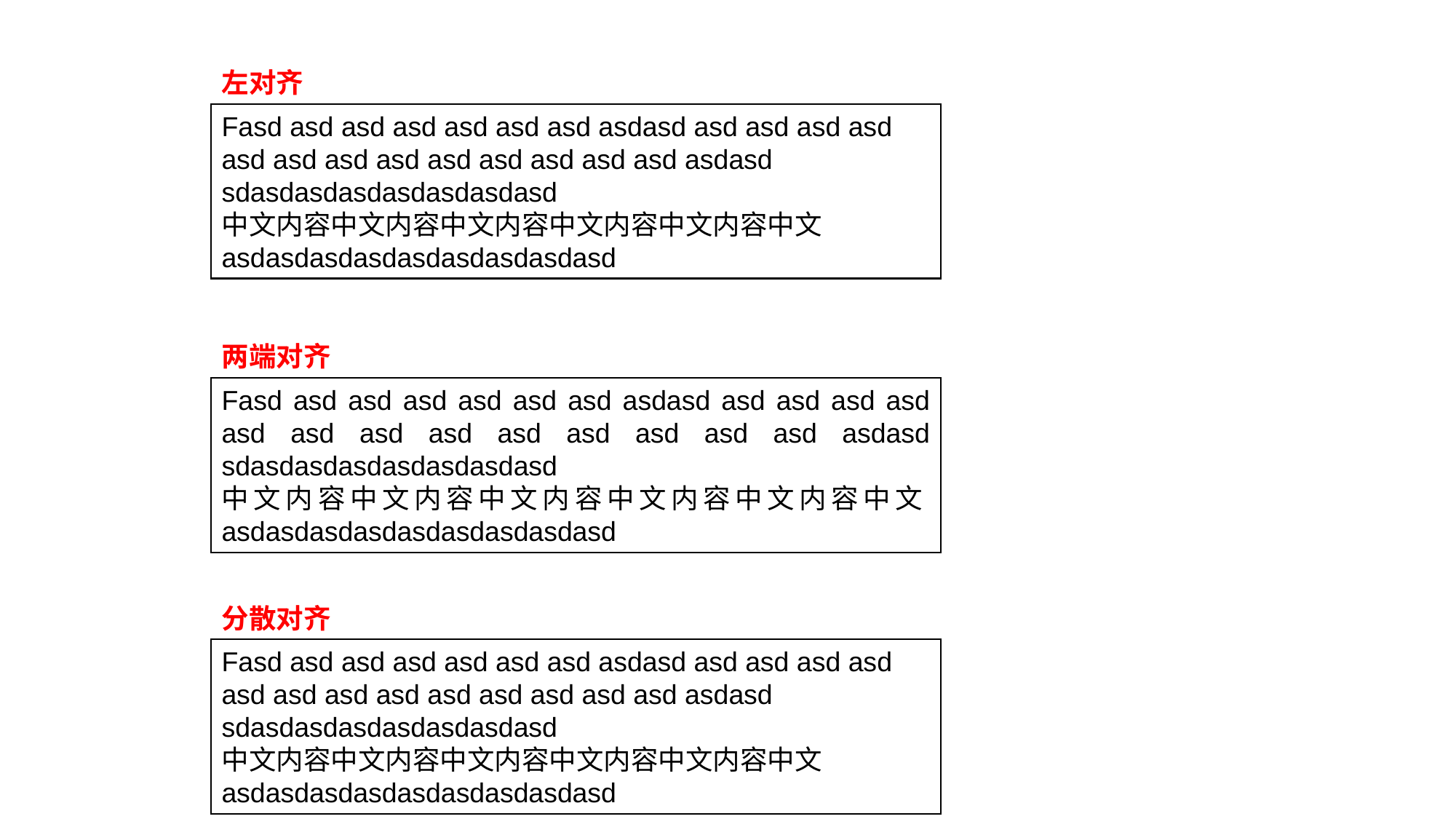

左对齐
Fasd asd asd asd asd asd asd asdasd asd asd asd asd asd asd asd asd asd asd asd asd asd asdasd sdasdasdasdasdasdasdasd
中文内容中文内容中文内容中文内容中文内容中文asdasdasdasdasdasdasdasdasd
两端对齐
Fasd asd asd asd asd asd asd asdasd asd asd asd asd asd asd asd asd asd asd asd asd asd asdasd sdasdasdasdasdasdasdasd
中文内容中文内容中文内容中文内容中文内容中文asdasdasdasdasdasdasdasdasd
分散对齐
Fasd asd asd asd asd asd asd asdasd asd asd asd asd asd asd asd asd asd asd asd asd asd asdasd sdasdasdasdasdasdasdasd
中文内容中文内容中文内容中文内容中文内容中文asdasdasdasdasdasdasdasdasd